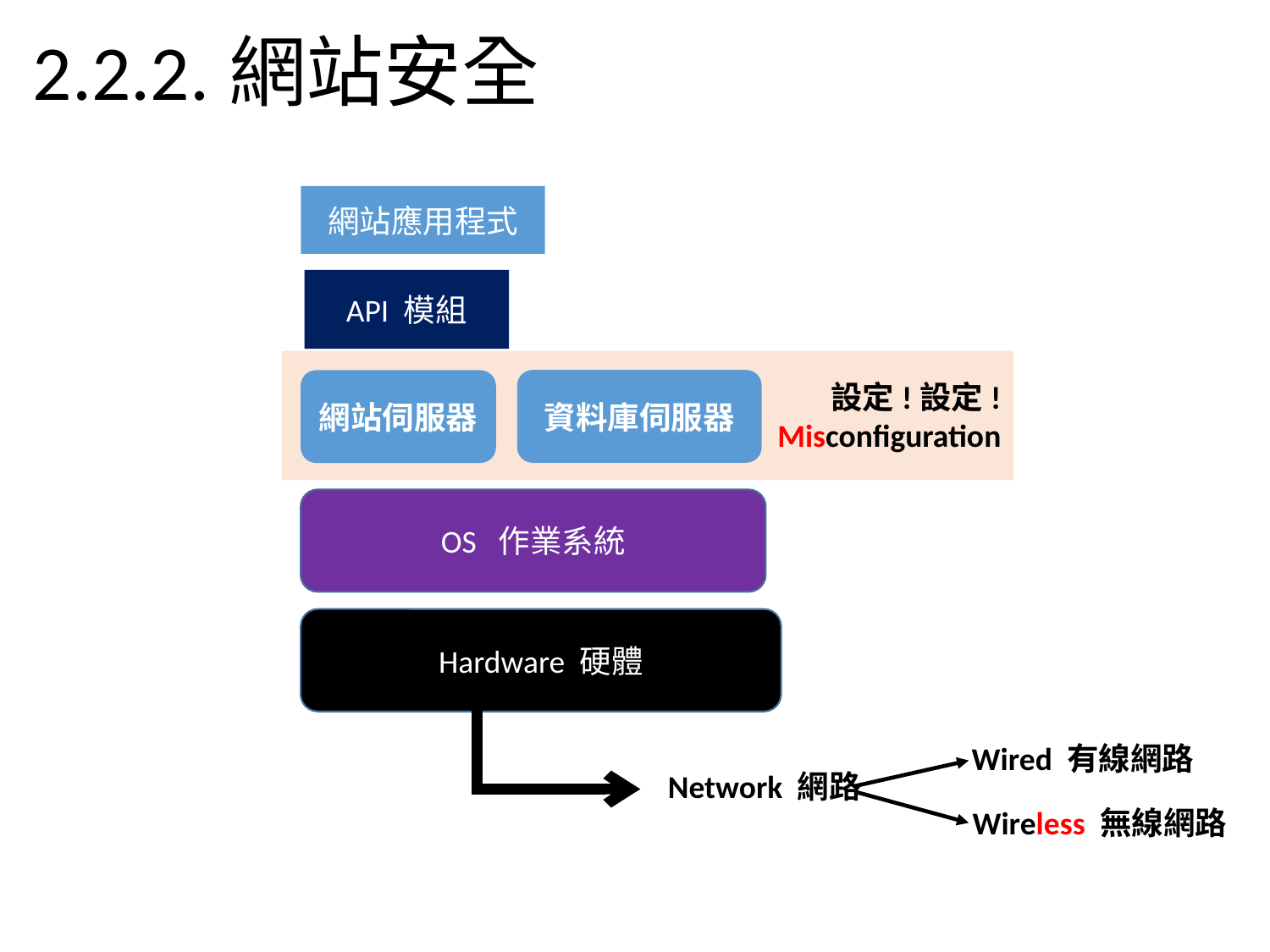

# 2.2.2.網站安全
網站應用程式
API 模組
設定!設定!
Misconfiguration
資料庫伺服器
網站伺服器
OS  作業系統
Hardware 硬體
Wired 有線網路
Network 網路
Wireless 無線網路